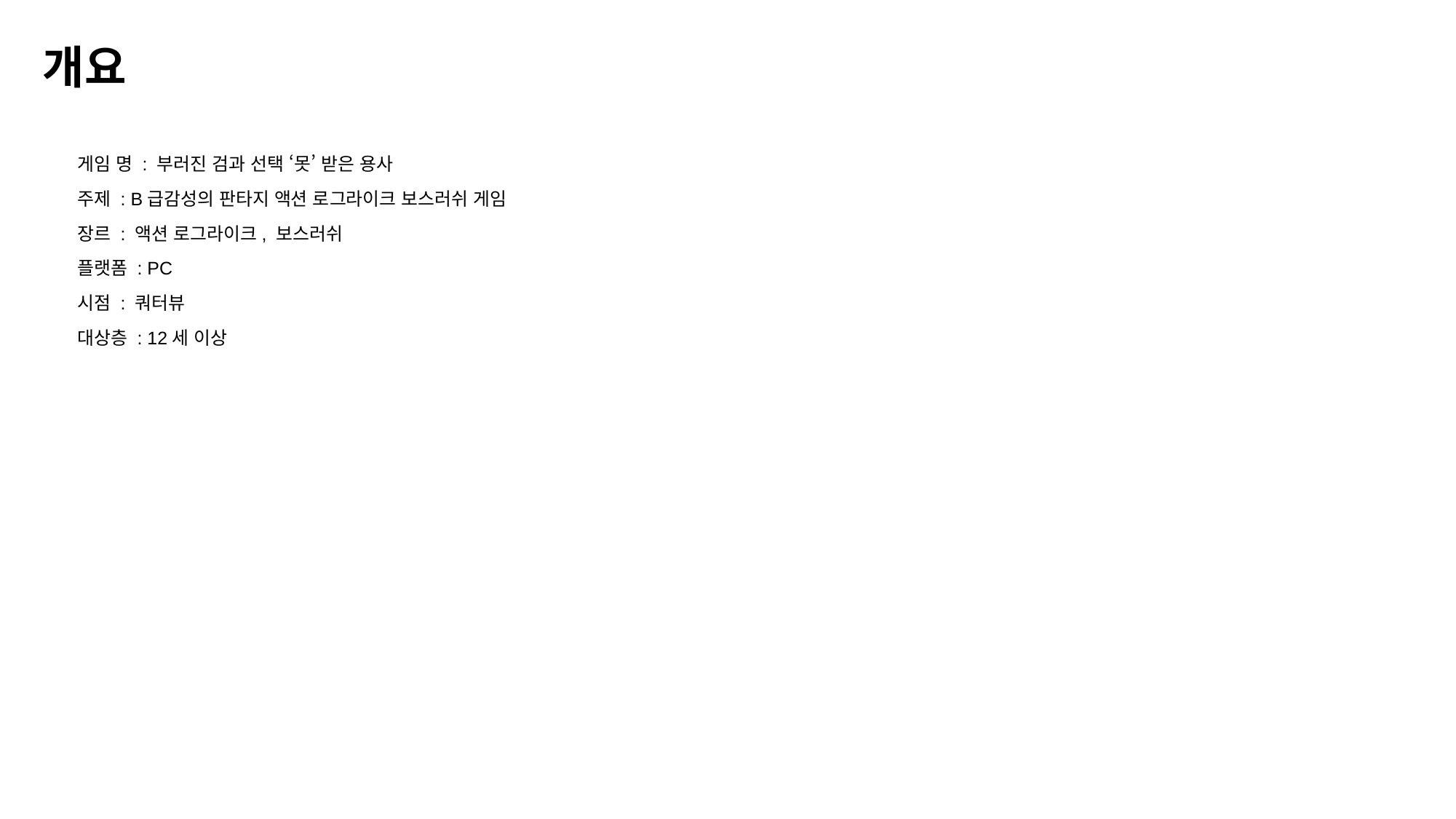

# 개요
게임 명 : 부러진 검과 선택 ‘못’ 받은 용사
주제 : B급감성의 판타지 액션 로그라이크 보스러쉬 게임
장르 : 액션 로그라이크, 보스러쉬
플랫폼 : PC
시점 : 쿼터뷰
대상층 : 12세 이상